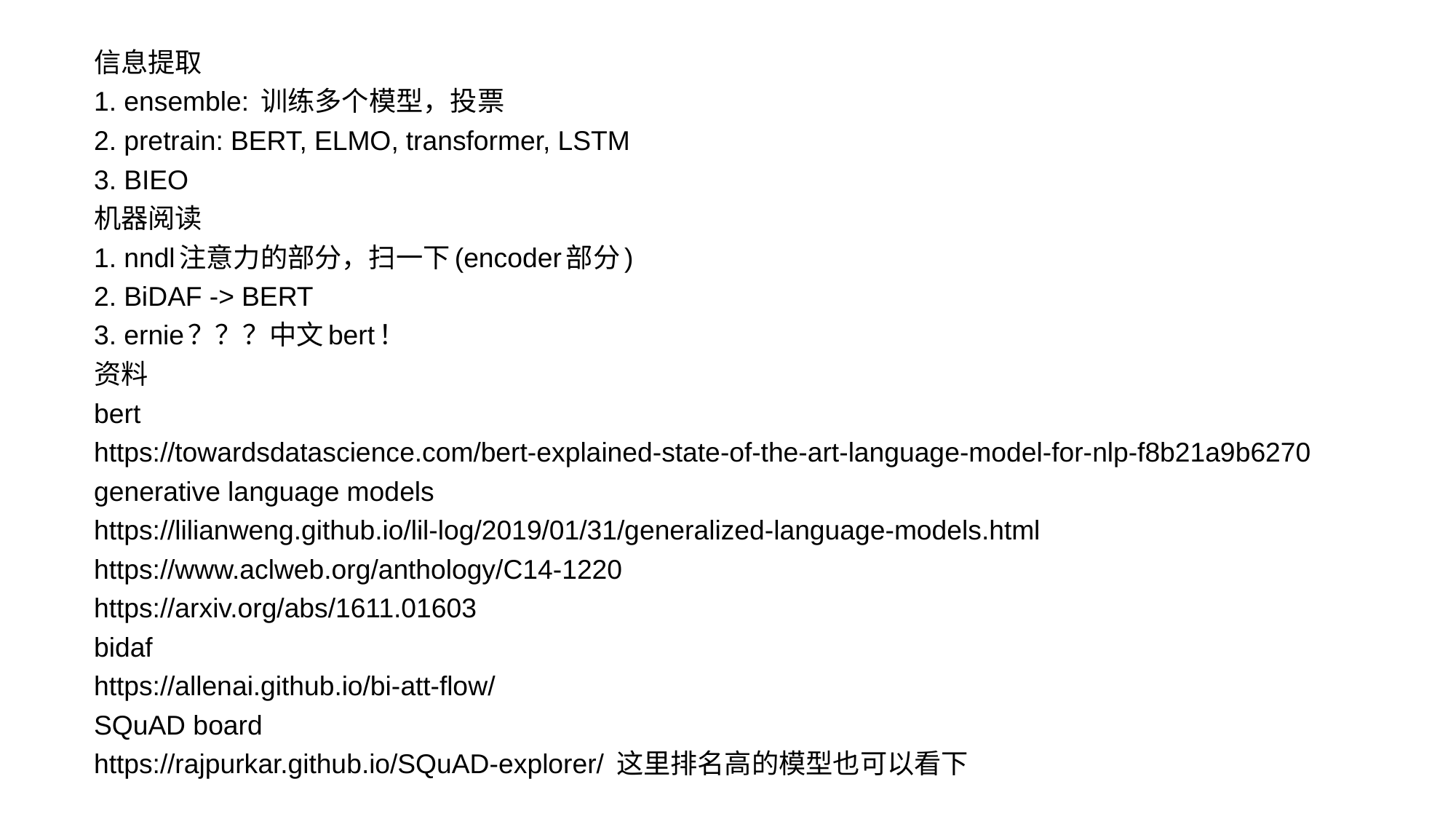

信息提取
1. ensemble: 训练多个模型，投票
2. pretrain: BERT, ELMO, transformer, LSTM
3. BIEO
机器阅读
1. nndl注意力的部分，扫一下(encoder部分)
2. BiDAF -> BERT
3. ernie？？？中文bert！
资料
bert
https://towardsdatascience.com/bert-explained-state-of-the-art-language-model-for-nlp-f8b21a9b6270
generative language models
https://lilianweng.github.io/lil-log/2019/01/31/generalized-language-models.html
https://www.aclweb.org/anthology/C14-1220
https://arxiv.org/abs/1611.01603
bidaf
https://allenai.github.io/bi-att-flow/
SQuAD board
https://rajpurkar.github.io/SQuAD-explorer/ 这里排名高的模型也可以看下